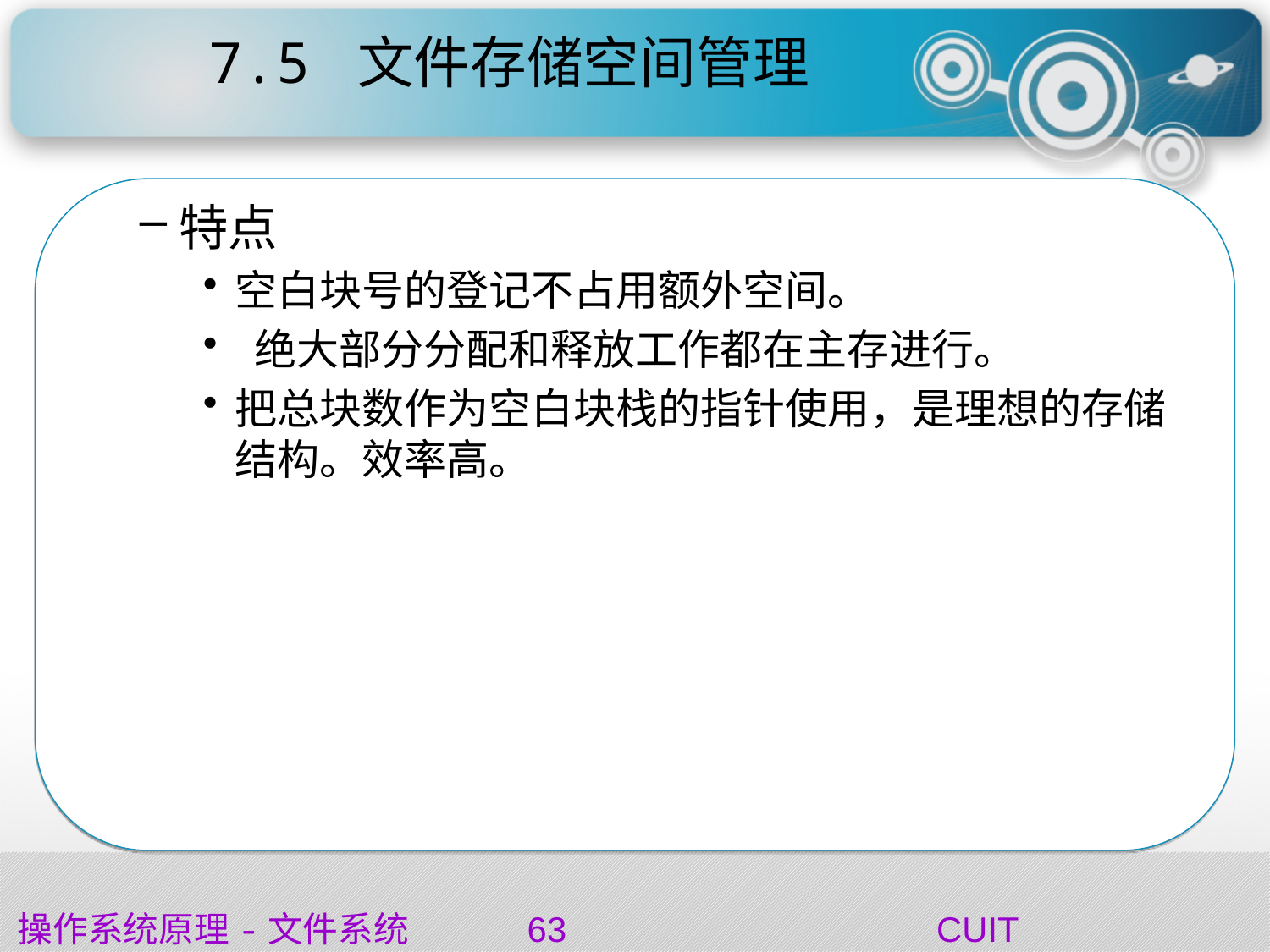

# 7.5 文件存储空间管理
特点
空白块号的登记不占用额外空间。
 绝大部分分配和释放工作都在主存进行。
把总块数作为空白块栈的指针使用，是理想的存储结构。效率高。